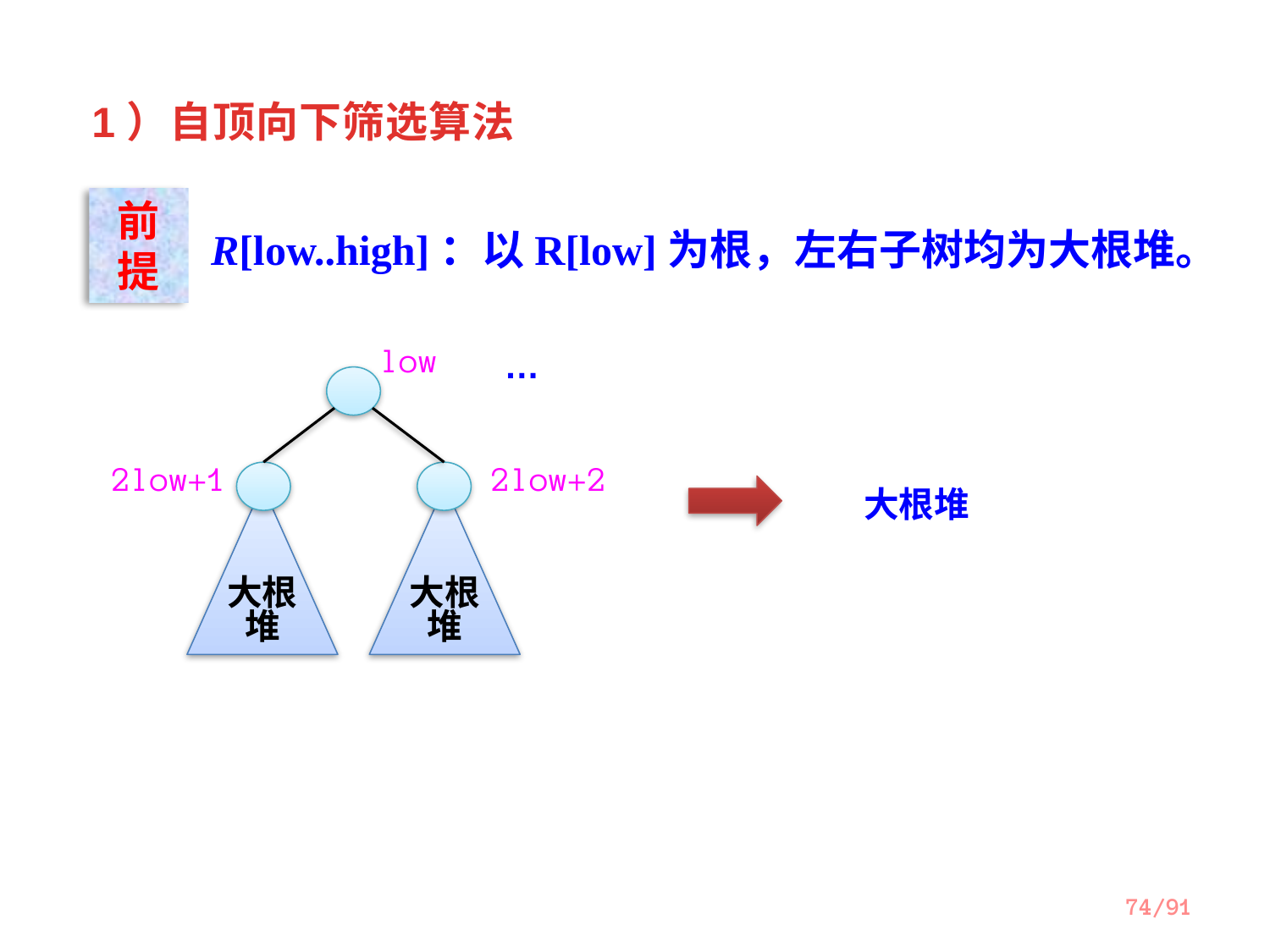

1）自顶向下筛选算法
前提
R[low..high]：以R[low]为根，左右子树均为大根堆。
low
…

2low+1
2low+2

大根堆
大根堆
大根堆
74/91